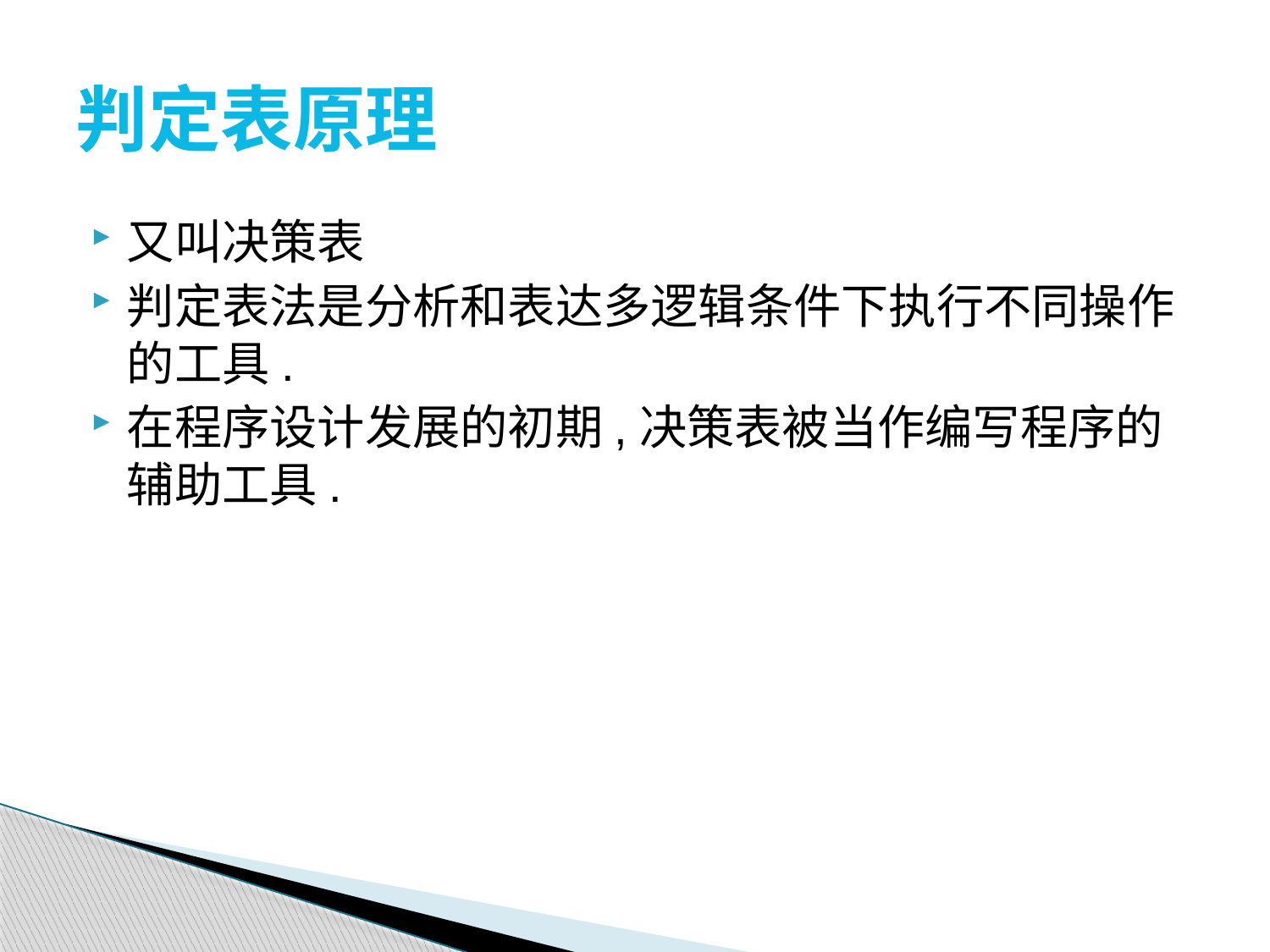

# 判定表原理
又叫决策表
判定表法是分析和表达多逻辑条件下执行不同操作的工具.
在程序设计发展的初期,决策表被当作编写程序的辅助工具.